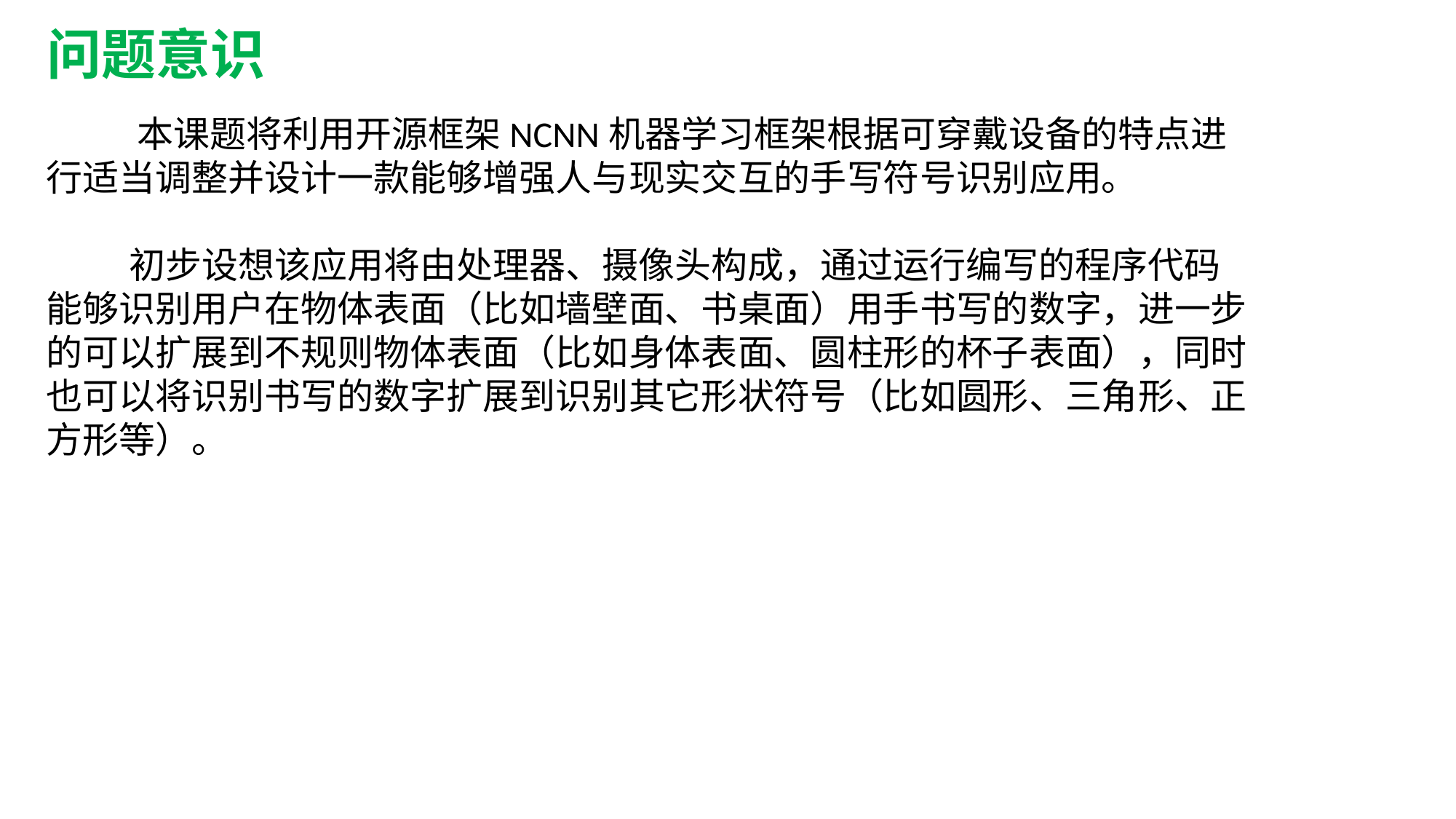

问题意识
          本课题将利用开源框架NCNN机器学习框架根据可穿戴设备的特点进行适当调整并设计一款能够增强人与现实交互的手写符号识别应用。

         初步设想该应用将由处理器、摄像头构成，通过运行编写的程序代码能够识别用户在物体表面（比如墙壁面、书桌面）用手书写的数字，进一步的可以扩展到不规则物体表面（比如身体表面、圆柱形的杯子表面），同时也可以将识别书写的数字扩展到识别其它形状符号（比如圆形、三角形、正方形等）。